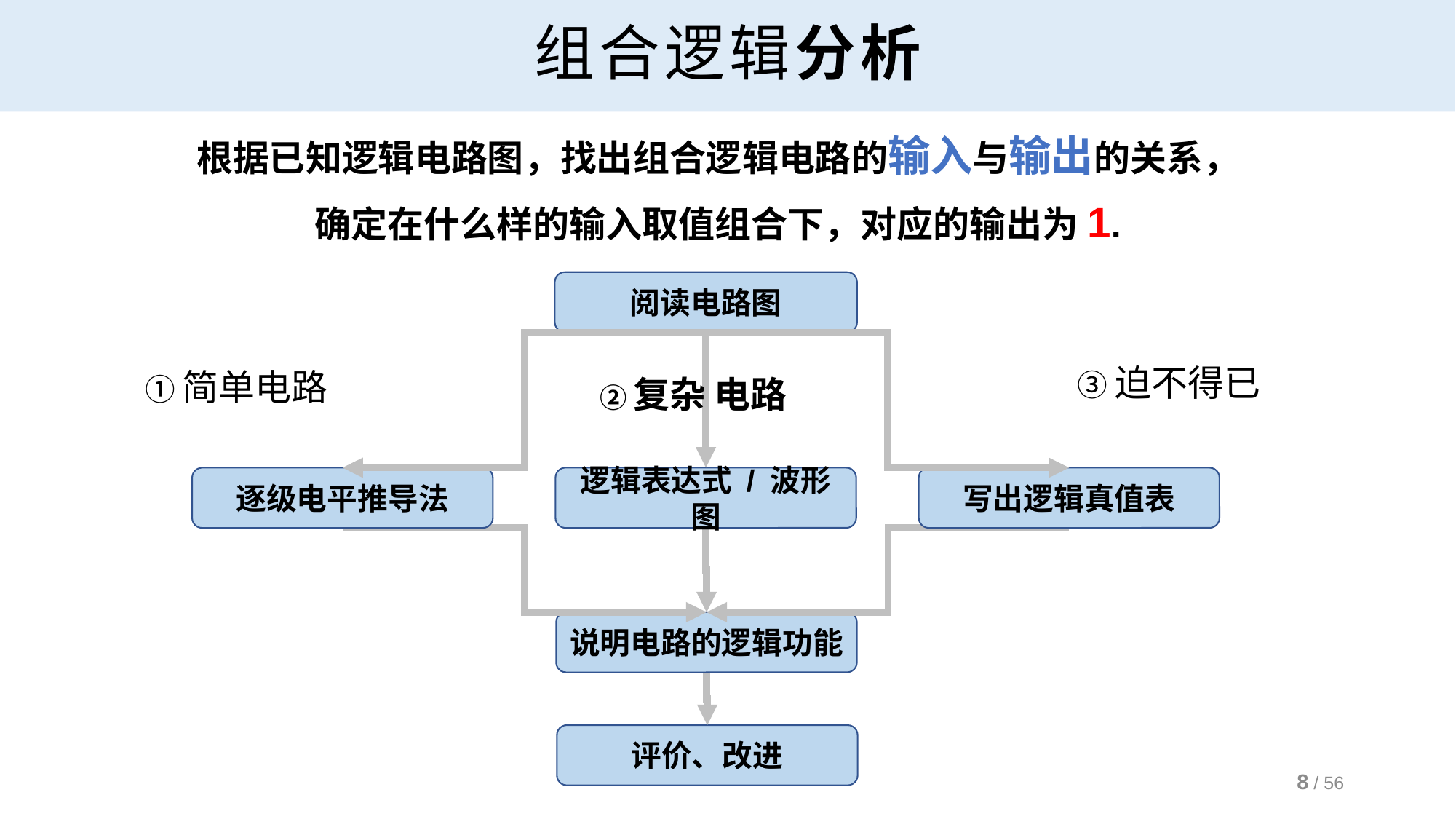

# 组合逻辑分析
根据已知逻辑电路图，找出组合逻辑电路的输入与输出的关系，
确定在什么样的输入取值组合下，对应的输出为1.
阅读电路图
①简单电路
逐级电平推导法
③迫不得已
写出逻辑真值表
②复杂 电路
逻辑表达式 / 波形图
说明电路的逻辑功能
评价、改进
8 / 56